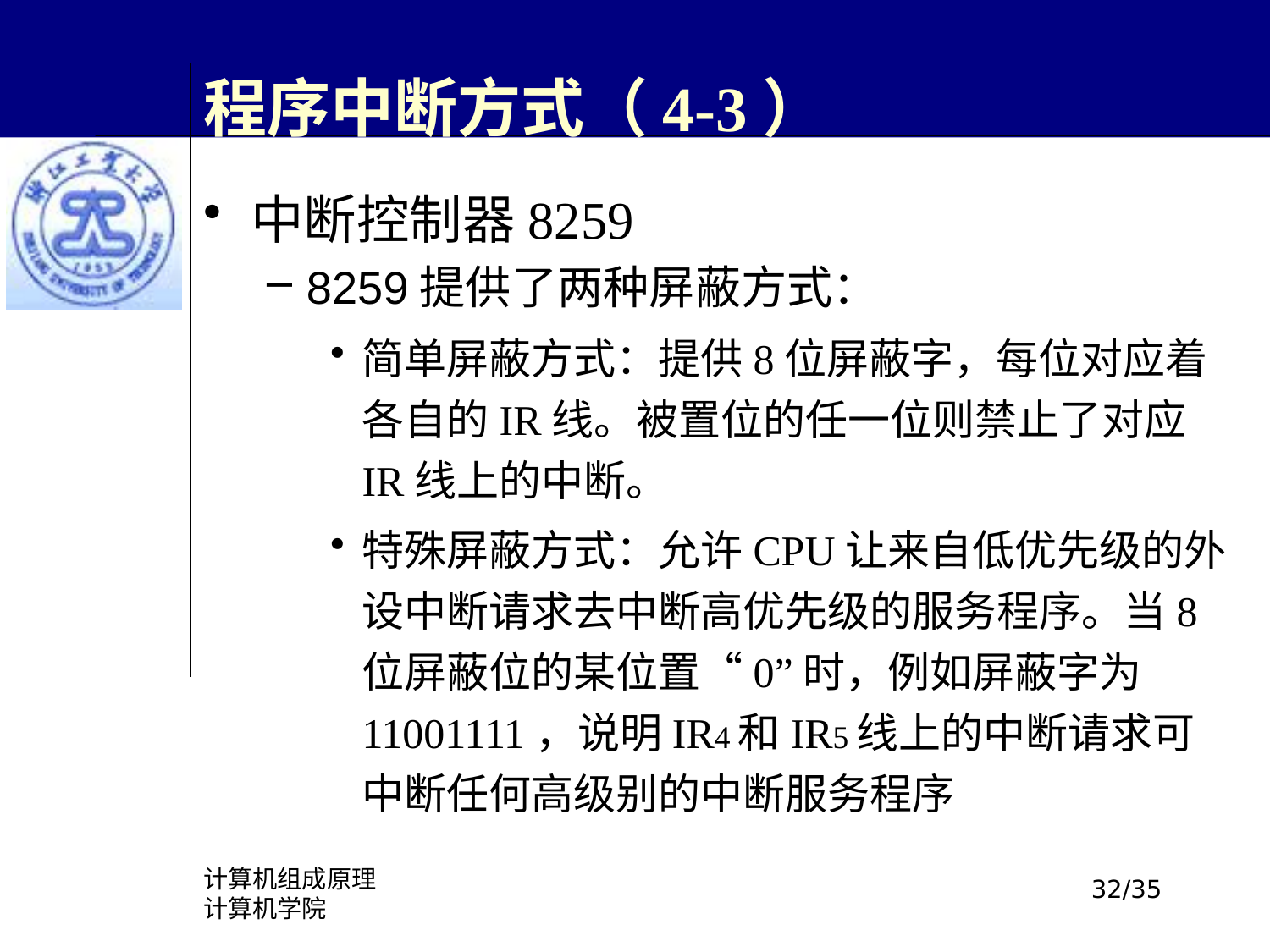

# 程序中断方式（4-3）
中断控制器8259
8259提供了两种屏蔽方式：
简单屏蔽方式：提供8位屏蔽字，每位对应着各自的IR线。被置位的任一位则禁止了对应IR线上的中断。
特殊屏蔽方式：允许CPU让来自低优先级的外设中断请求去中断高优先级的服务程序。当8位屏蔽位的某位置“0”时，例如屏蔽字为11001111，说明IR4和IR5线上的中断请求可中断任何高级别的中断服务程序

计算机组成原理
计算机学院
32/35